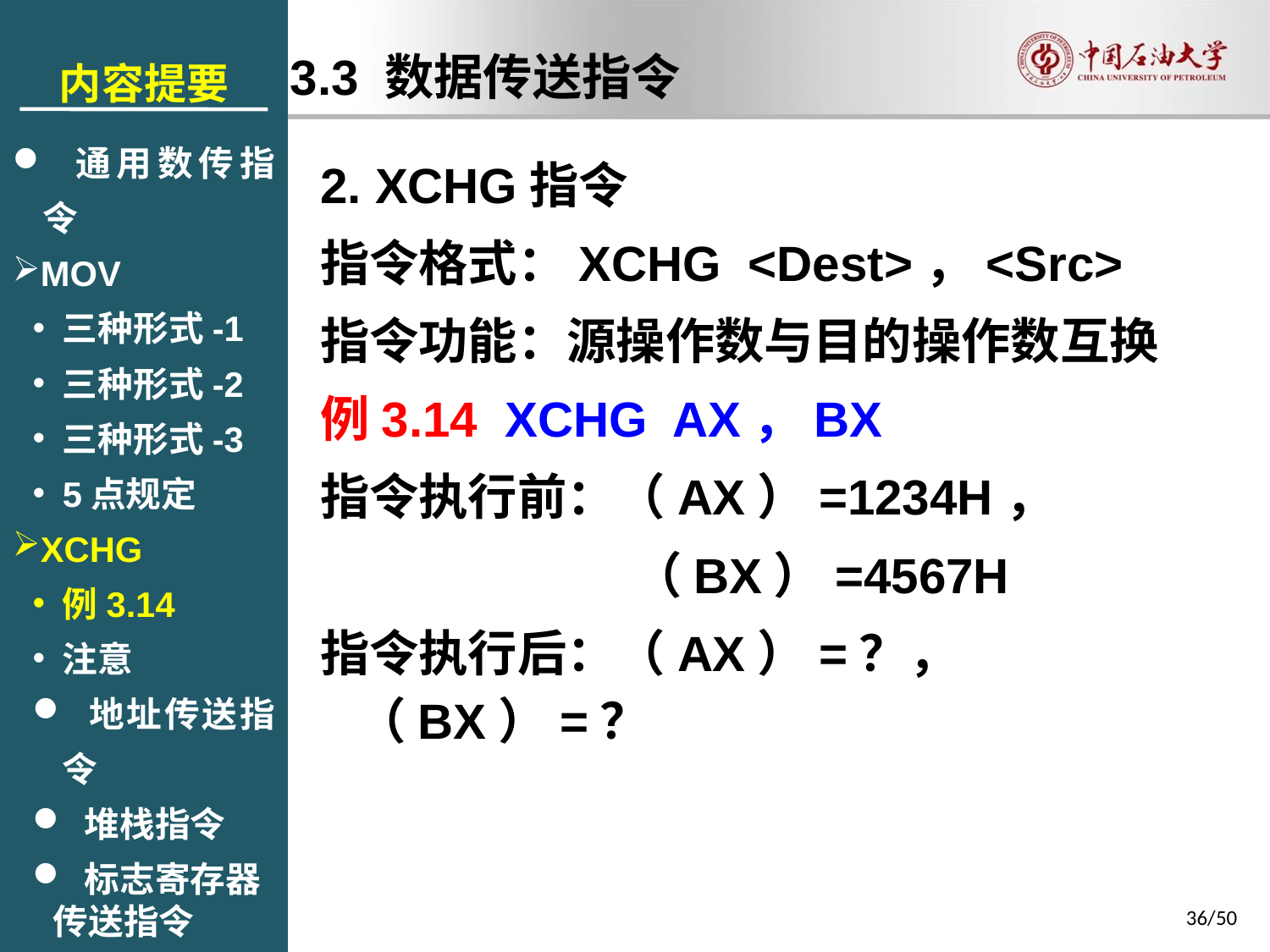

内容提要
 通用数传指令
MOV
三种形式-1
三种形式-2
三种形式-3
5点规定
XCHG
例3.14
注意
 地址传送指令
 堆栈指令
 标志寄存器
    传送指令

3.3 数据传送指令
2. XCHG指令
指令格式：XCHG  <Dest>，<Src>
指令功能：源操作数与目的操作数互换
例3.14  XCHG  AX，BX
指令执行前：（AX）=1234H，
（BX）=4567H
指令执行后：（AX）=？，（BX）=？
36/50